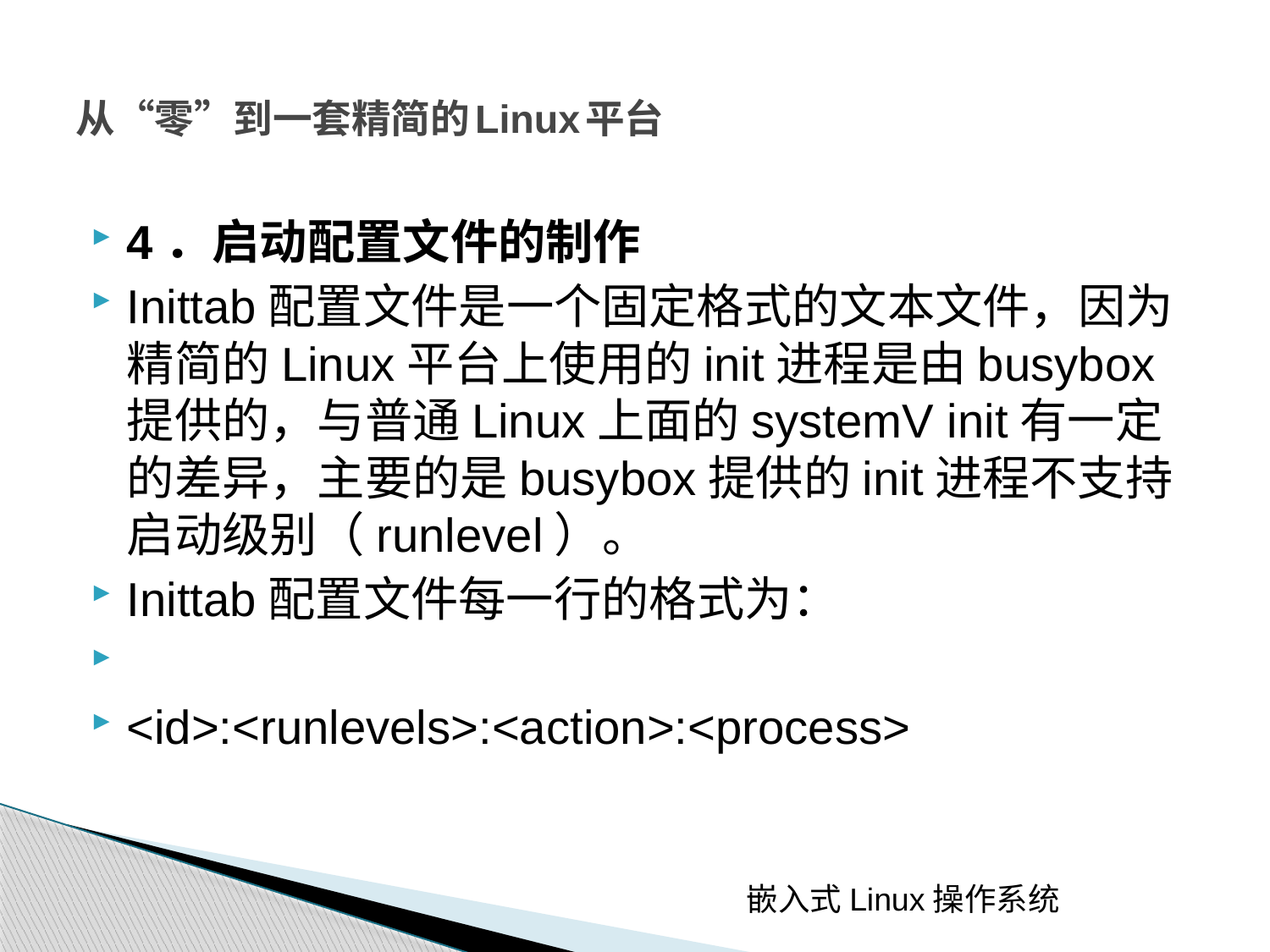

# 从“零”到一套精简的Linux平台
4．启动配置文件的制作
Inittab配置文件是一个固定格式的文本文件，因为精简的Linux平台上使用的init进程是由busybox提供的，与普通Linux上面的systemV init有一定的差异，主要的是busybox提供的init进程不支持启动级别（runlevel）。
Inittab配置文件每一行的格式为：

<id>:<runlevels>:<action>:<process>

嵌入式Linux操作系统